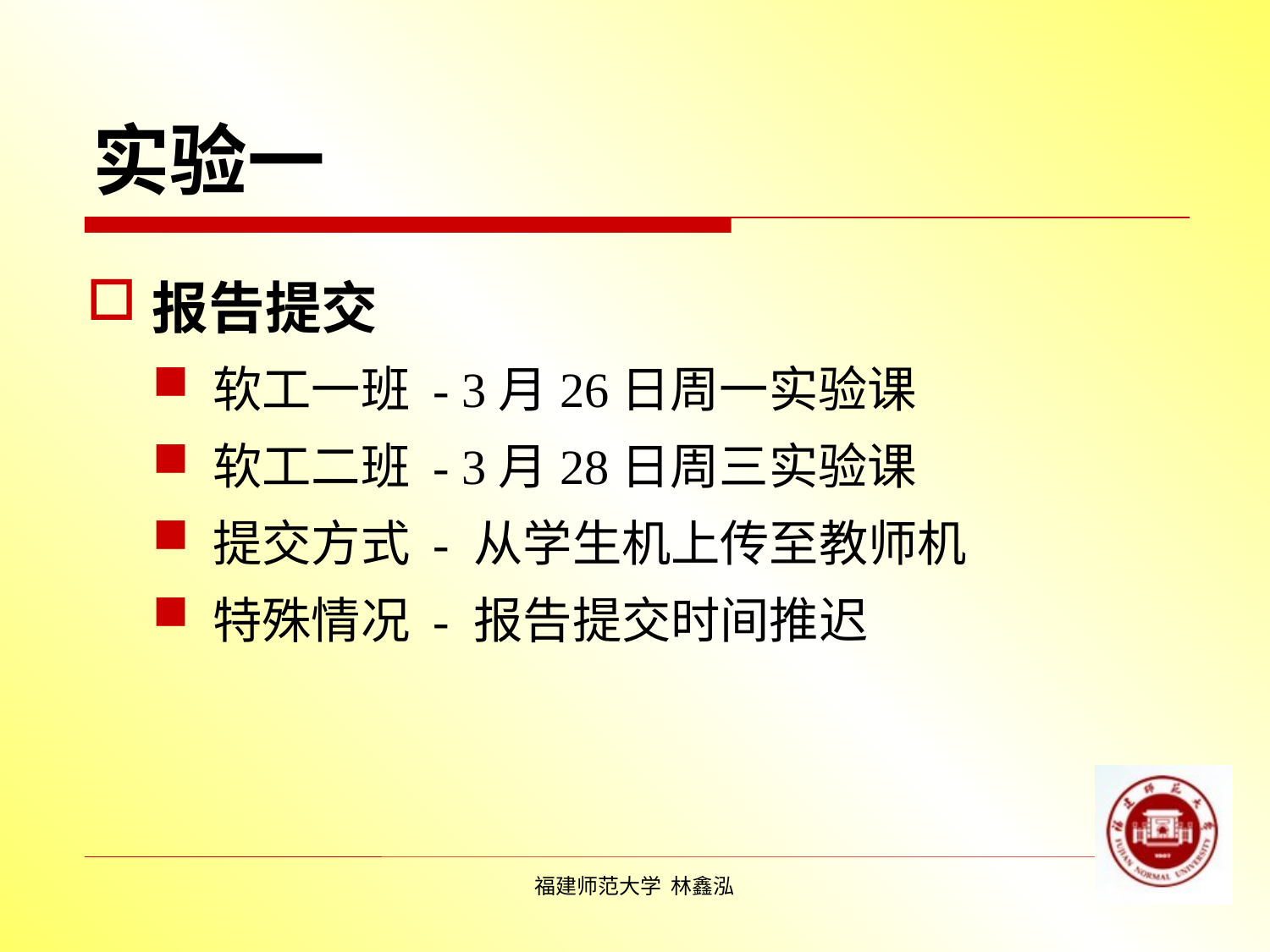

# 实验一
报告提交
软工一班 - 3月26日周一实验课
软工二班 - 3月28日周三实验课
提交方式 - 从学生机上传至教师机
特殊情况 - 报告提交时间推迟
福建师范大学  林鑫泓